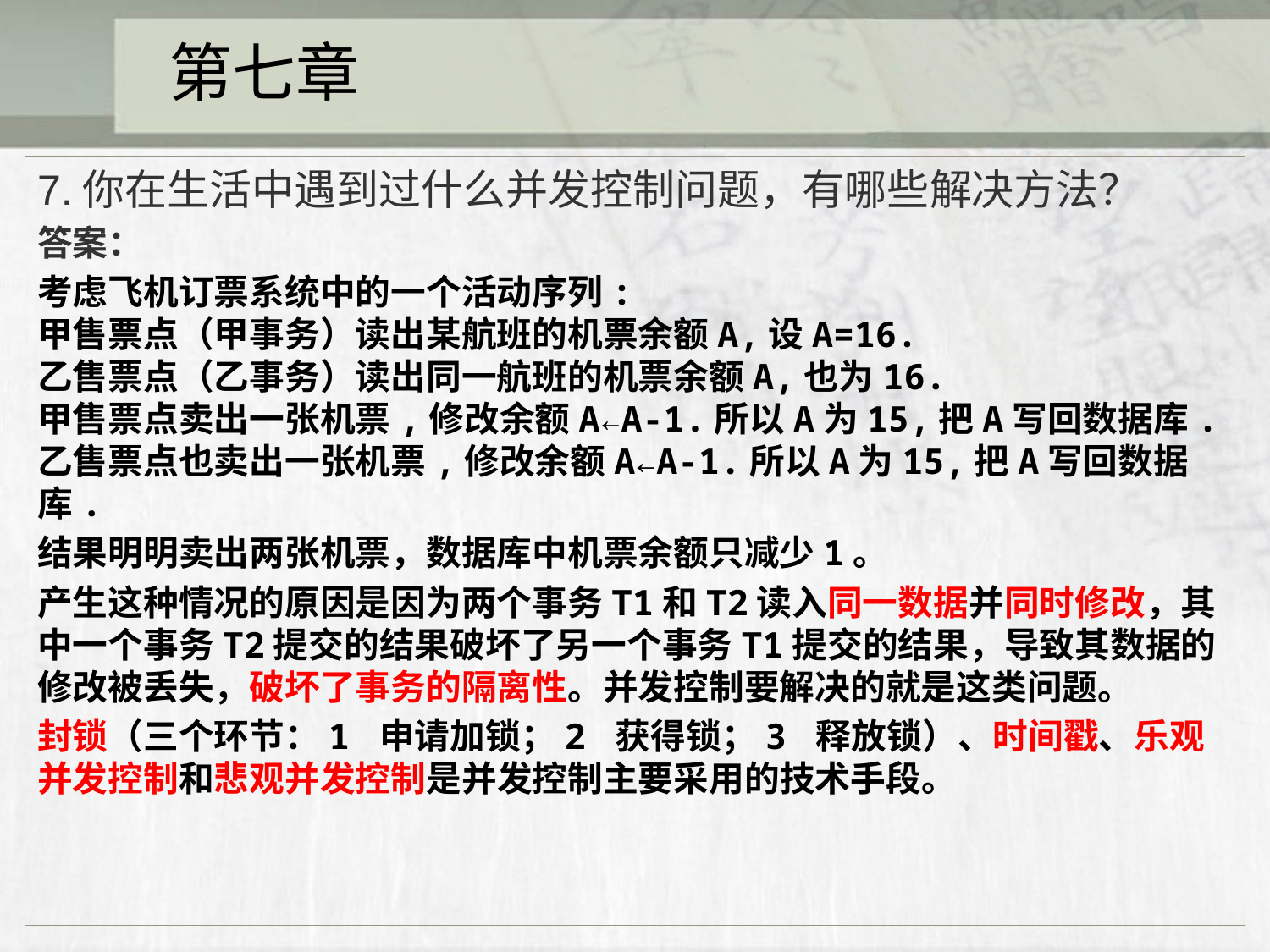

# 第七章
7.你在生活中遇到过什么并发控制问题，有哪些解决方法？
答案：
考虑飞机订票系统中的一个活动序列:
甲售票点（甲事务）读出某航班的机票余额A,设A=16.
乙售票点（乙事务）读出同一航班的机票余额A,也为16.
甲售票点卖出一张机票,修改余额A←A-1.所以A为15,把A写回数据库.
乙售票点也卖出一张机票,修改余额A←A-1.所以A为15,把A写回数据库.
结果明明卖出两张机票，数据库中机票余额只减少1。
产生这种情况的原因是因为两个事务T1和T2读入同一数据并同时修改，其中一个事务T2提交的结果破坏了另一个事务T1提交的结果，导致其数据的修改被丢失，破坏了事务的隔离性。并发控制要解决的就是这类问题。
封锁（三个环节：1 申请加锁；2 获得锁；3 释放锁）、时间戳、乐观并发控制和悲观并发控制是并发控制主要采用的技术手段。